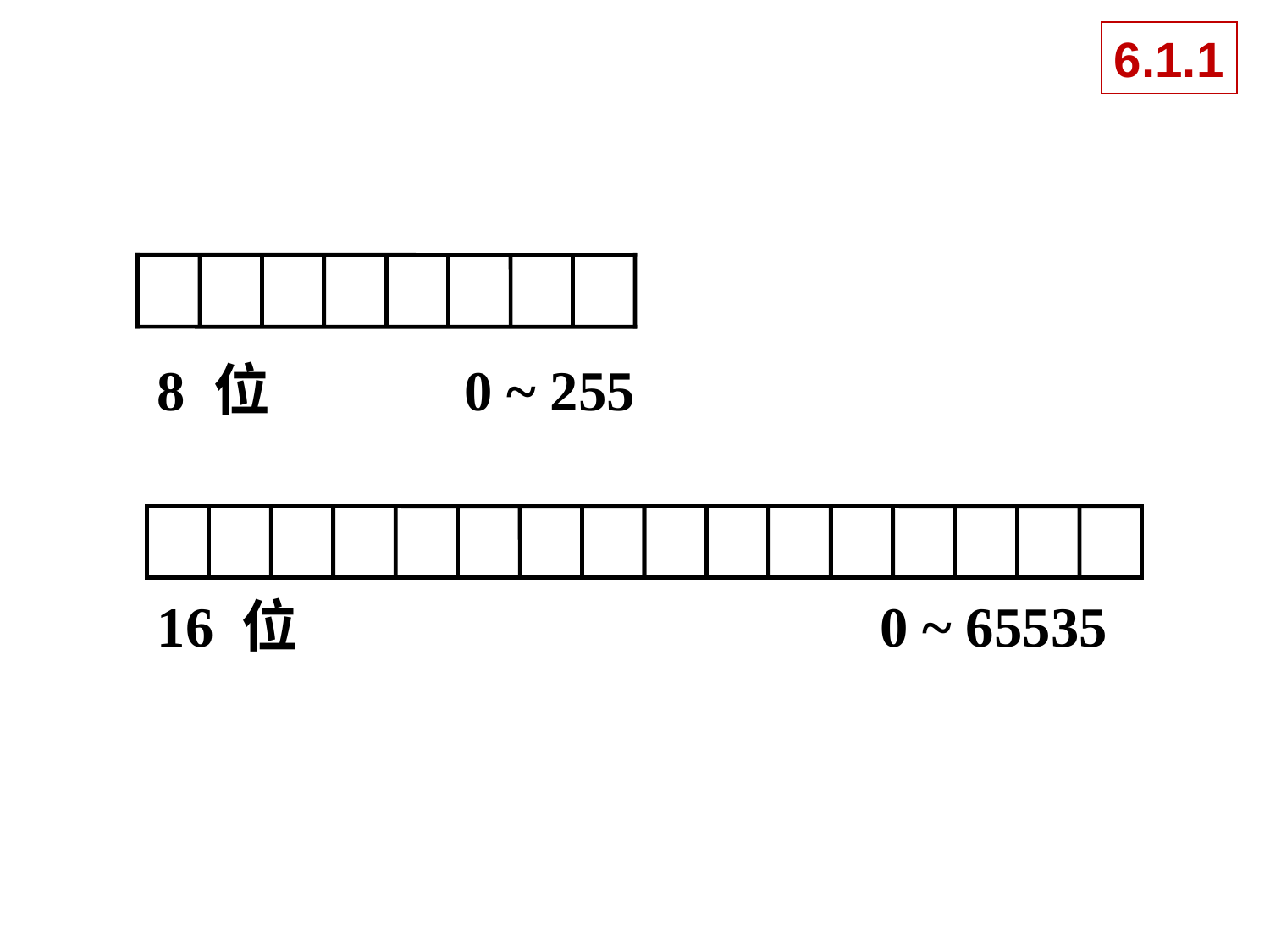

6.1.1

8 位              0 ~ 255

16 位                                            0 ~ 65535